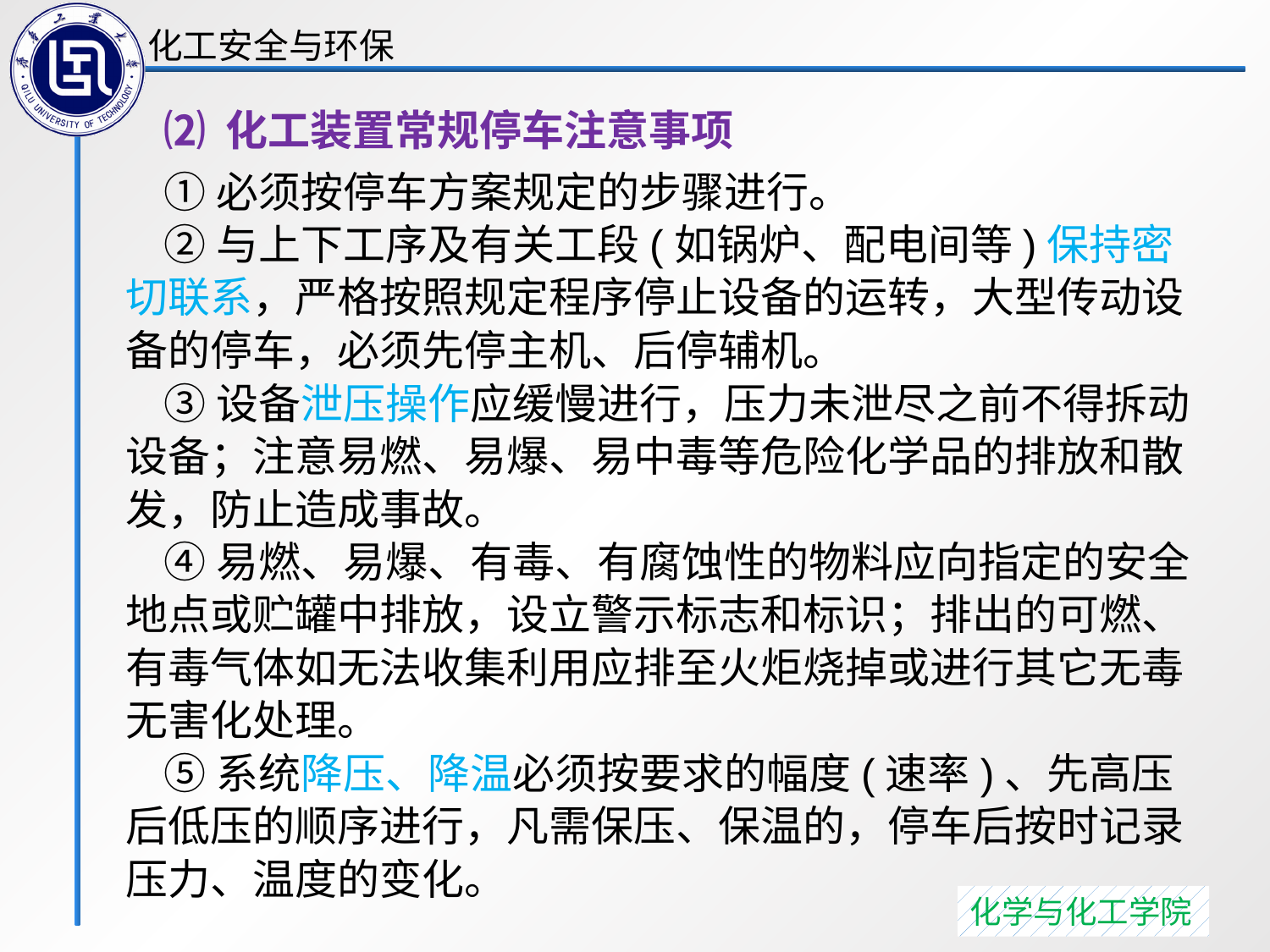

⑵ 化工装置常规停车注意事项
    ①必须按停车方案规定的步骤进行。
    ②与上下工序及有关工段(如锅炉、配电间等)保持密切联系，严格按照规定程序停止设备的运转，大型传动设备的停车，必须先停主机、后停辅机。
    ③设备泄压操作应缓慢进行，压力未泄尽之前不得拆动设备；注意易燃、易爆、易中毒等危险化学品的排放和散发，防止造成事故。
    ④易燃、易爆、有毒、有腐蚀性的物料应向指定的安全地点或贮罐中排放，设立警示标志和标识；排出的可燃、有毒气体如无法收集利用应排至火炬烧掉或进行其它无毒无害化处理。
    ⑤系统降压、降温必须按要求的幅度(速率)、先高压后低压的顺序进行，凡需保压、保温的，停车后按时记录压力、温度的变化。